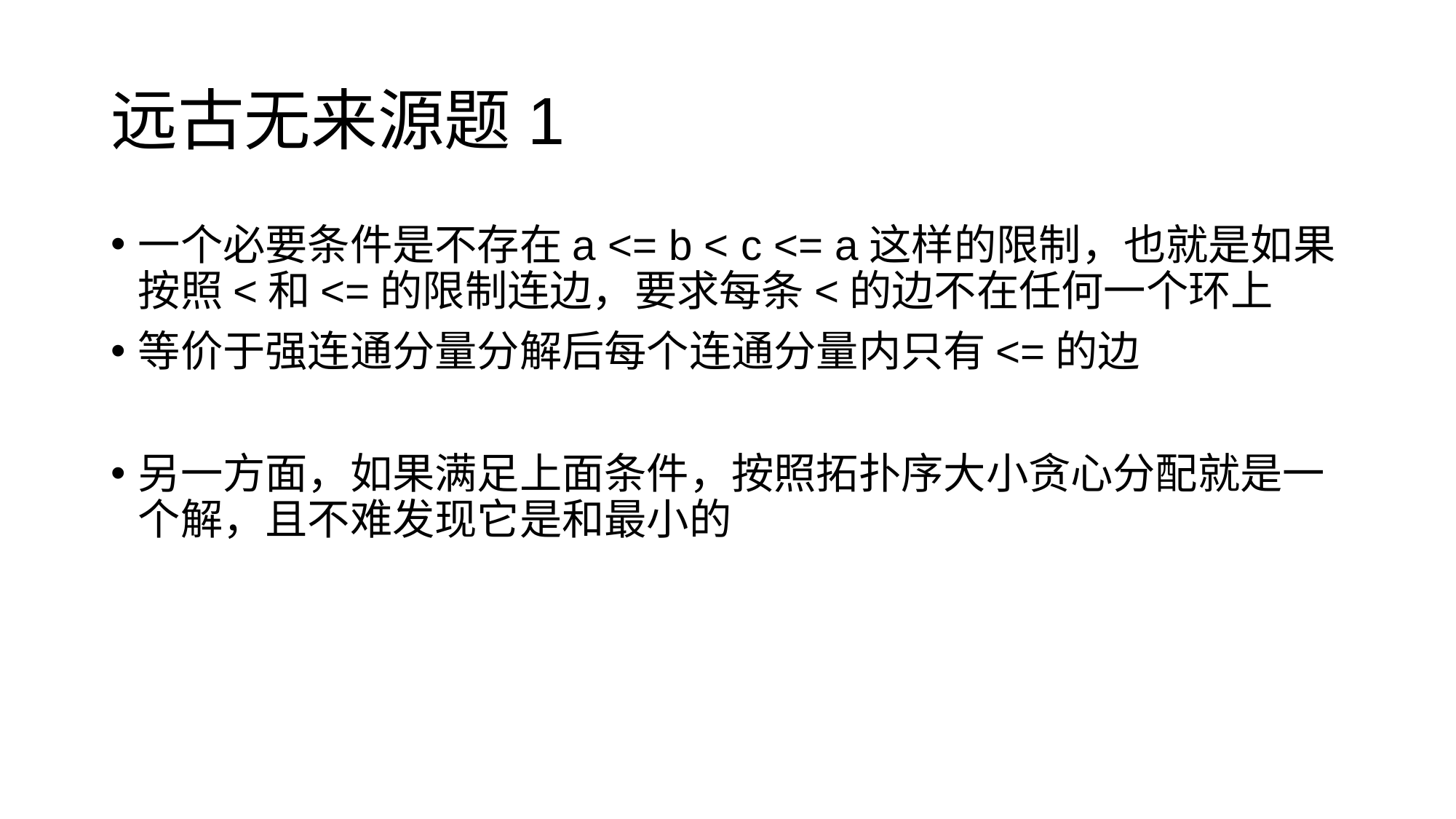

# 远古无来源题1
一个必要条件是不存在a <= b < c <= a这样的限制，也就是如果按照<和<=的限制连边，要求每条<的边不在任何一个环上
等价于强连通分量分解后每个连通分量内只有<=的边

另一方面，如果满足上面条件，按照拓扑序大小贪心分配就是一个解，且不难发现它是和最小的